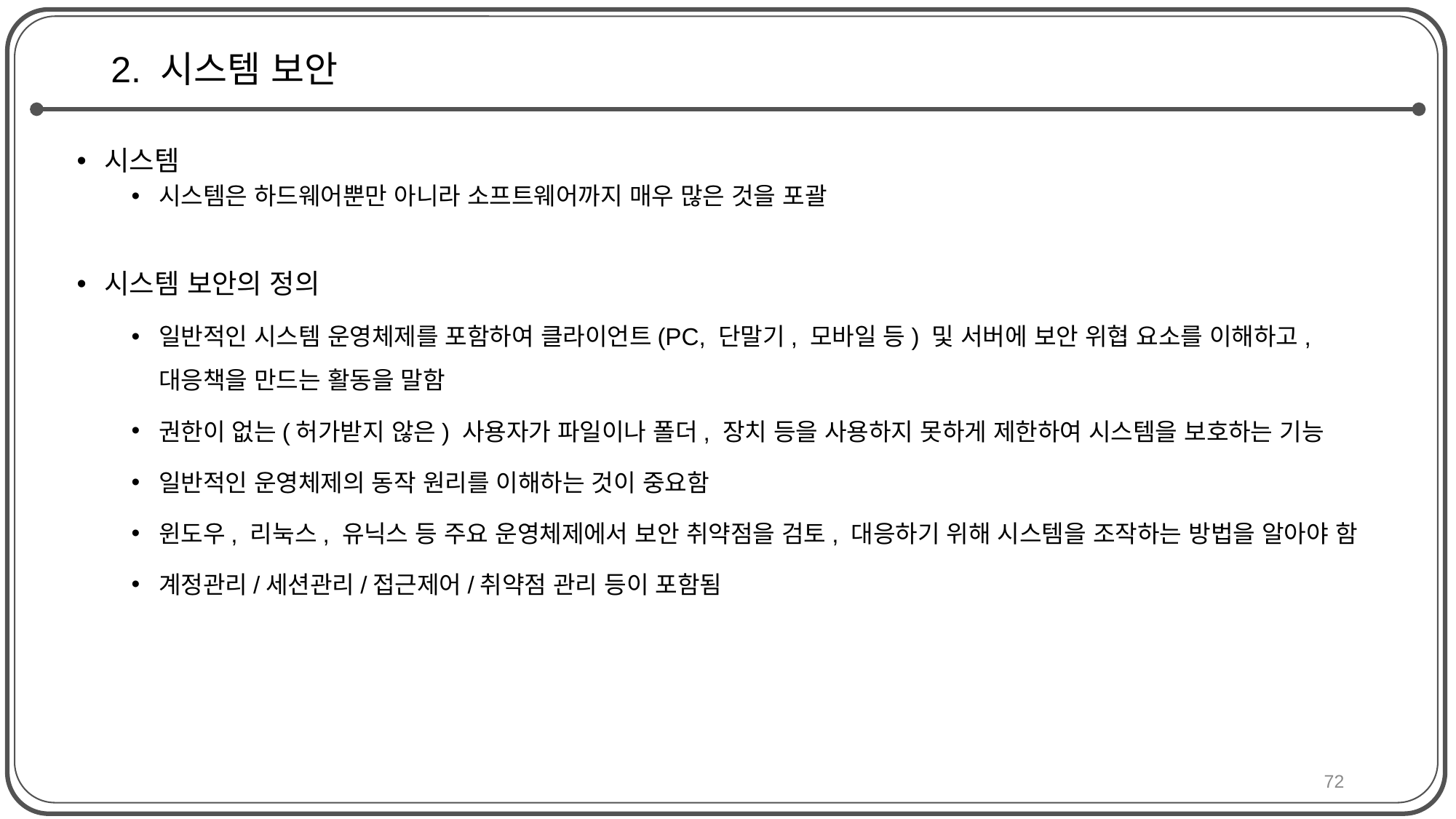

# 2. 시스템 보안
시스템
시스템은 하드웨어뿐만 아니라 소프트웨어까지 매우 많은 것을 포괄

시스템 보안의 정의
일반적인 시스템 운영체제를 포함하여 클라이언트(PC, 단말기, 모바일 등) 및 서버에 보안 위협 요소를 이해하고,  대응책을 만드는 활동을 말함
권한이 없는(허가받지 않은) 사용자가 파일이나 폴더, 장치 등을 사용하지 못하게 제한하여 시스템을 보호하는 기능
일반적인 운영체제의 동작 원리를 이해하는 것이 중요함
윈도우, 리눅스, 유닉스 등 주요 운영체제에서 보안 취약점을 검토, 대응하기 위해 시스템을 조작하는 방법을 알아야 함
계정관리/세션관리/접근제어/취약점 관리 등이 포함됨

72